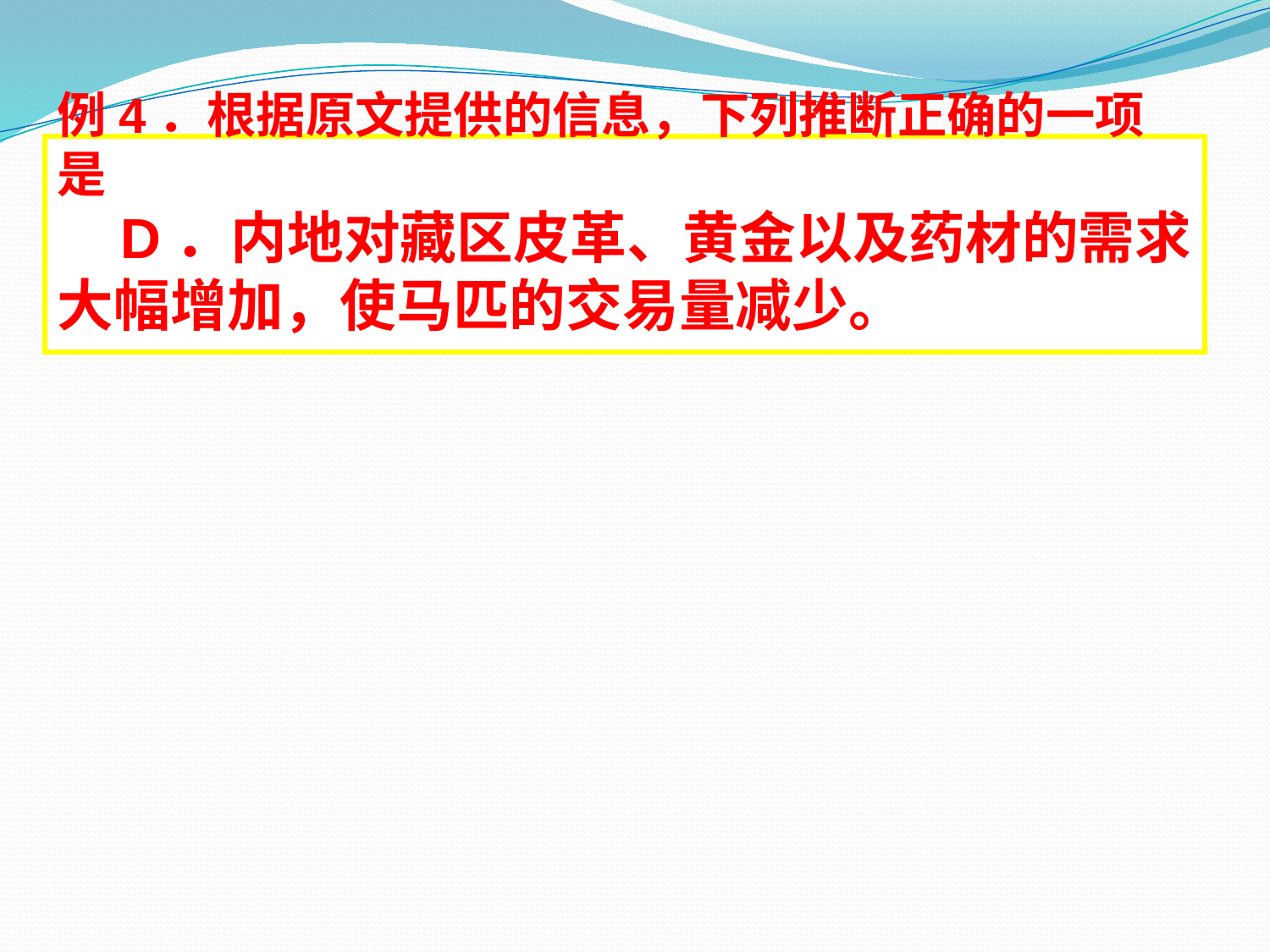

例4．根据原文提供的信息，下列推断正确的一项是
    D．内地对藏区皮革、黄金以及药材的需求大幅增加，使马匹的交易量减少。